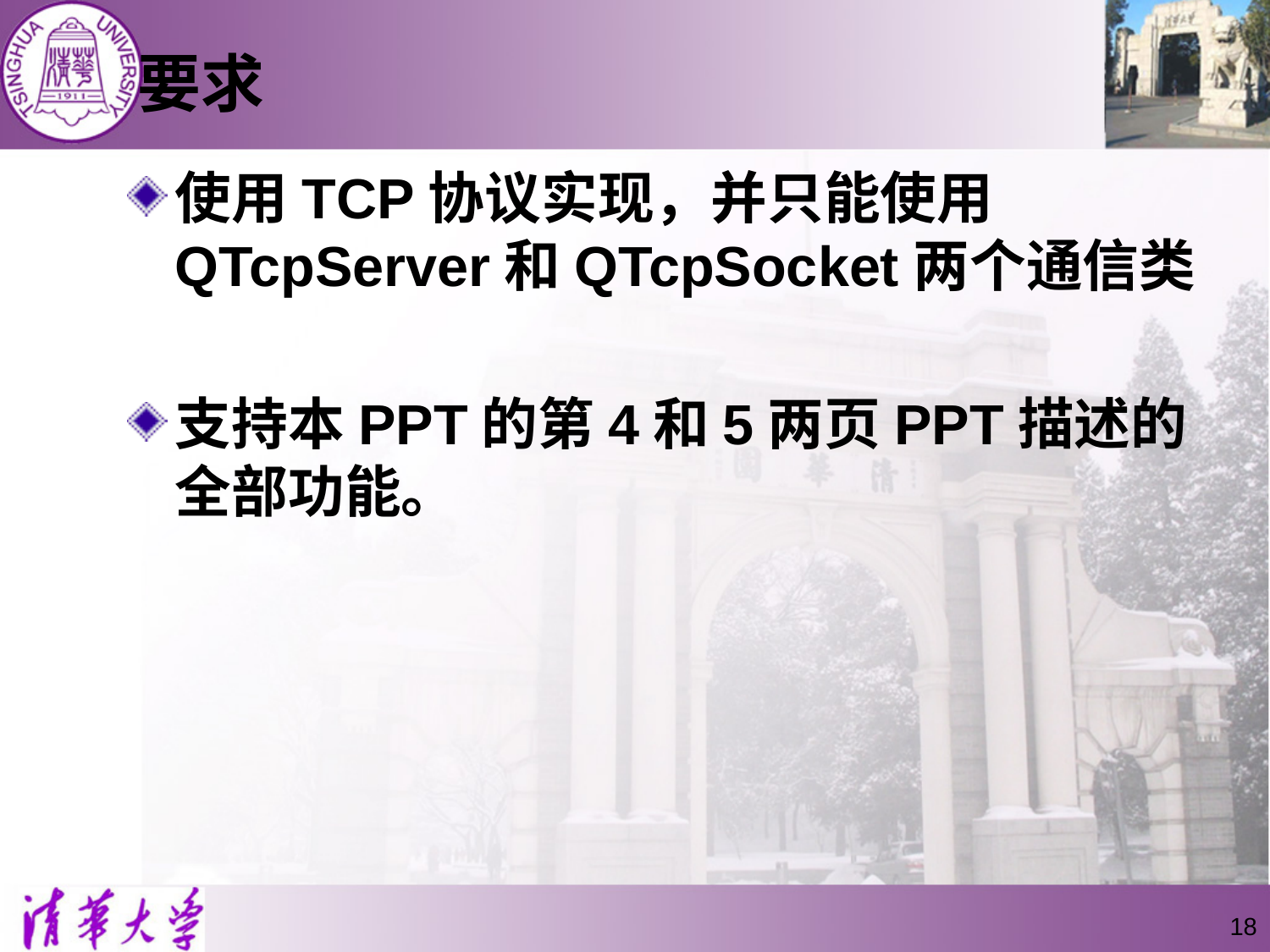

# 要求
使用TCP协议实现，并只能使用QTcpServer和QTcpSocket两个通信类

支持本PPT的第4和5两页PPT描述的全部功能。

18